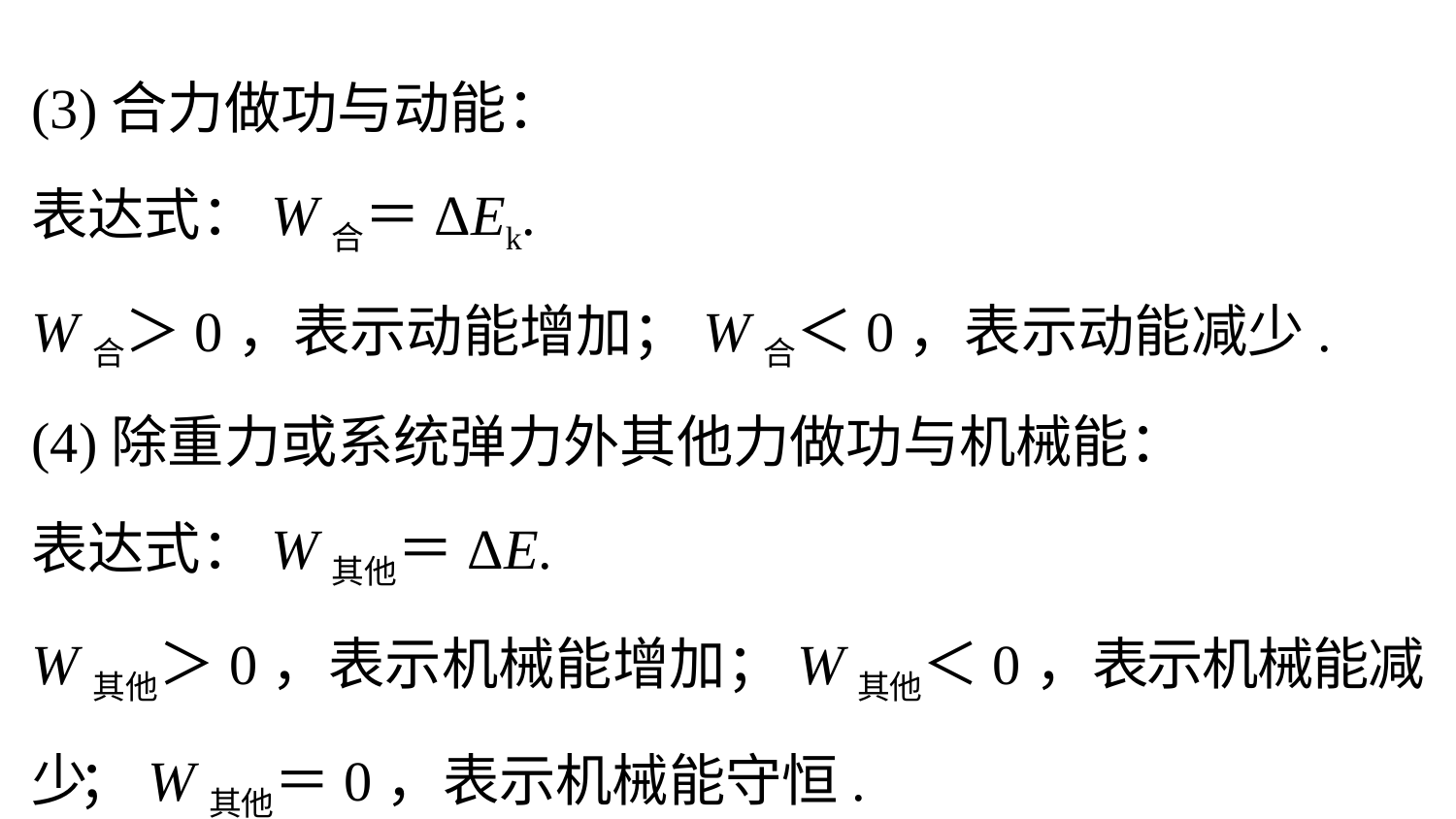

(3)合力做功与动能：
表达式：W合＝ΔEk.
W合＞0，表示动能增加；W合＜0，表示动能减少.
(4)除重力或系统弹力外其他力做功与机械能：
表达式：W其他＝ΔE.
W其他＞0，表示机械能增加；W其他＜0，表示机械能减少；W其他＝0，表示机械能守恒.